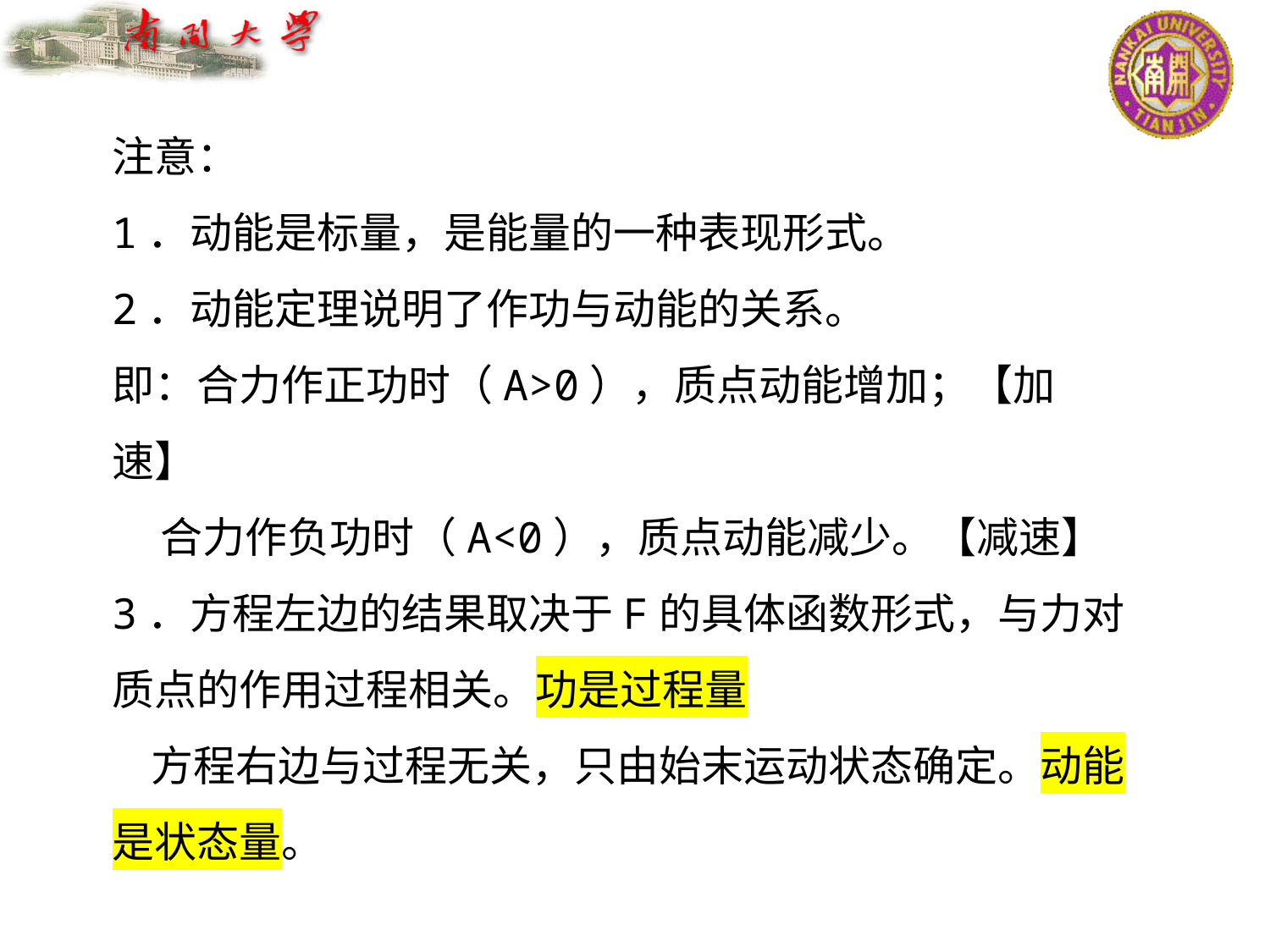

注意：
1．动能是标量，是能量的一种表现形式。
2．动能定理说明了作功与动能的关系。
即：合力作正功时（A>0），质点动能增加；【加速】
    合力作负功时（A<0），质点动能减少。【减速】
3．方程左边的结果取决于F的具体函数形式，与力对质点的作用过程相关。功是过程量
   方程右边与过程无关，只由始末运动状态确定。动能是状态量。
36